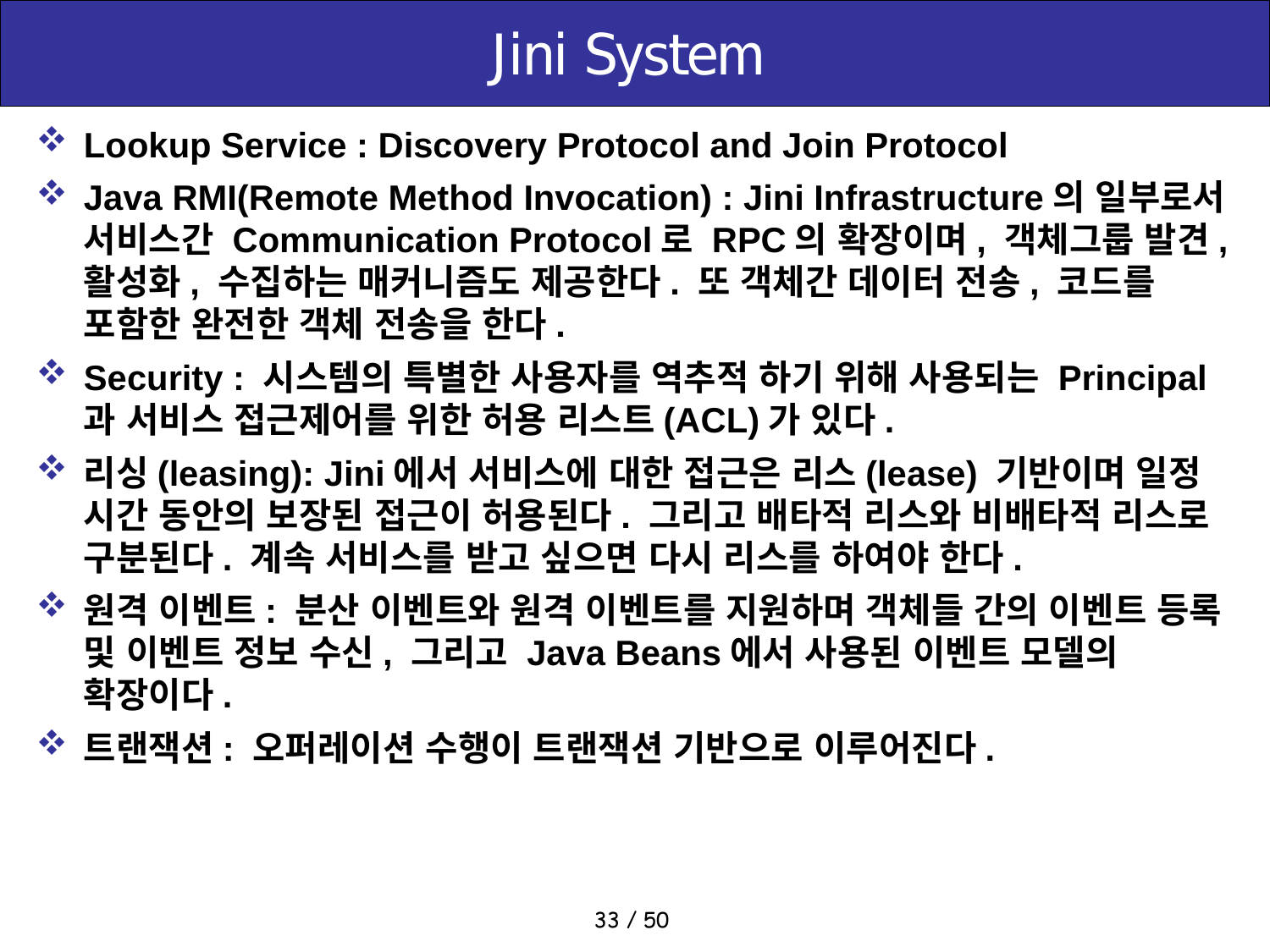

# Jini System
Lookup Service : Discovery Protocol and Join Protocol
Java RMI(Remote Method Invocation) : Jini Infrastructure의 일부로서 서비스간 Communication Protocol로 RPC의 확장이며, 객체그룹 발견, 활성화, 수집하는 매커니즘도 제공한다. 또 객체간 데이터 전송, 코드를 포함한 완전한 객체 전송을 한다.
Security : 시스템의 특별한 사용자를 역추적 하기 위해 사용되는 Principal 과 서비스 접근제어를 위한 허용 리스트(ACL)가 있다.
리싱(leasing): Jini에서 서비스에 대한 접근은 리스(lease) 기반이며 일정 시간 동안의 보장된 접근이 허용된다. 그리고 배타적 리스와 비배타적 리스로 구분된다. 계속 서비스를 받고 싶으면 다시 리스를 하여야 한다.
원격 이벤트: 분산 이벤트와 원격 이벤트를 지원하며 객체들 간의 이벤트 등록 및 이벤트 정보 수신, 그리고 Java Beans에서 사용된 이벤트 모델의 확장이다.
트랜잭션: 오퍼레이션 수행이 트랜잭션 기반으로 이루어진다.

33 / 50